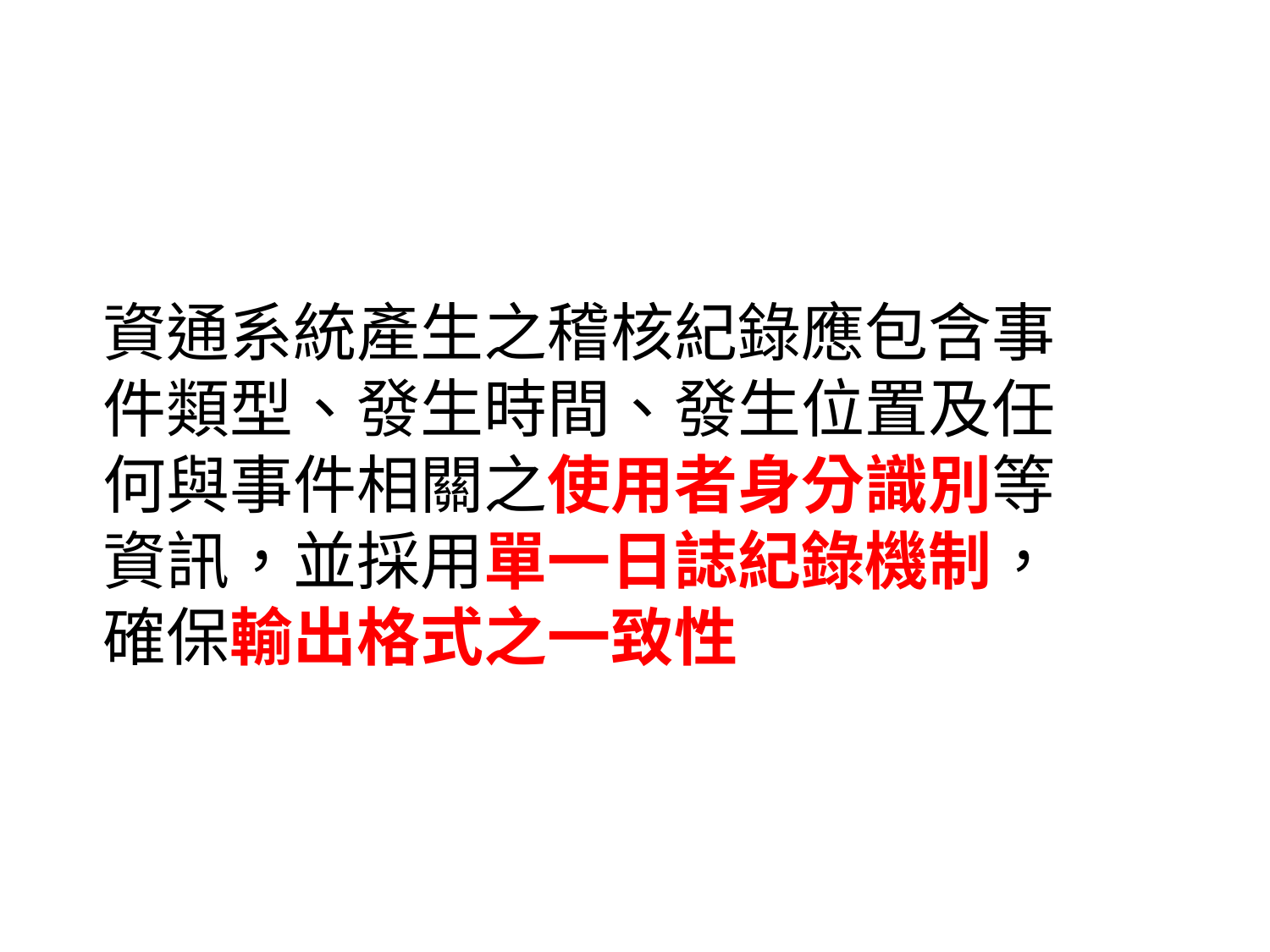

#
資通系統產生之稽核紀錄應包含事件類型、發生時間、發生位置及任何與事件相關之使用者身分識別等資訊，並採用單一日誌紀錄機制，確保輸出格式之一致性